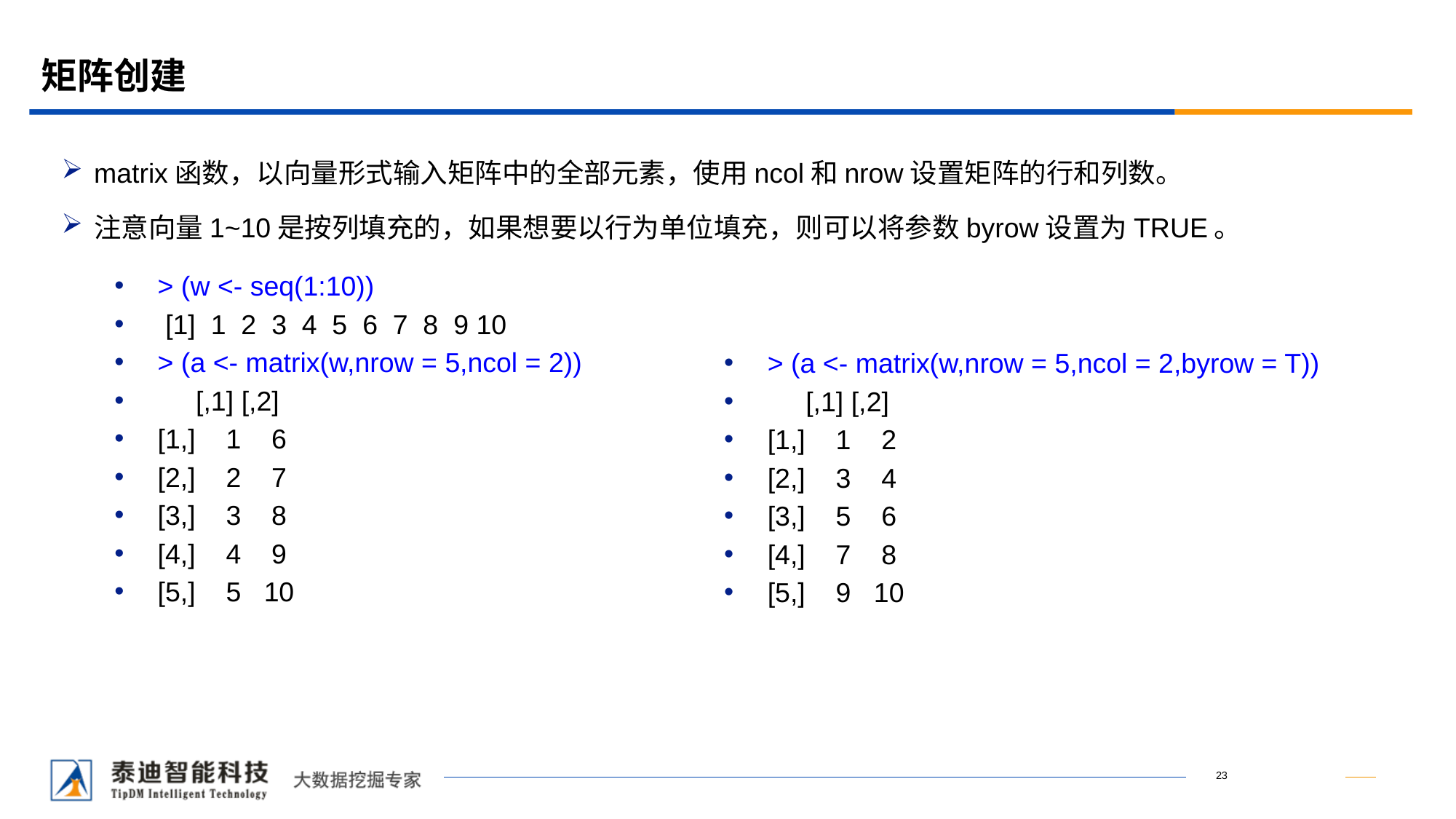

# 矩阵创建
matrix函数，以向量形式输入矩阵中的全部元素，使用ncol和nrow设置矩阵的行和列数。
注意向量1~10是按列填充的，如果想要以行为单位填充，则可以将参数byrow设置为TRUE。

> (w <- seq(1:10))
 [1]  1  2  3  4  5  6  7  8  9 10
> (a <- matrix(w,nrow = 5,ncol = 2))
     [,1] [,2]
[1,]    1    6
[2,]    2    7
[3,]    3    8
[4,]    4    9
[5,]    5   10
> (a <- matrix(w,nrow = 5,ncol = 2,byrow = T))
     [,1] [,2]
[1,]    1    2
[2,]    3    4
[3,]    5    6
[4,]    7    8
[5,]    9   10